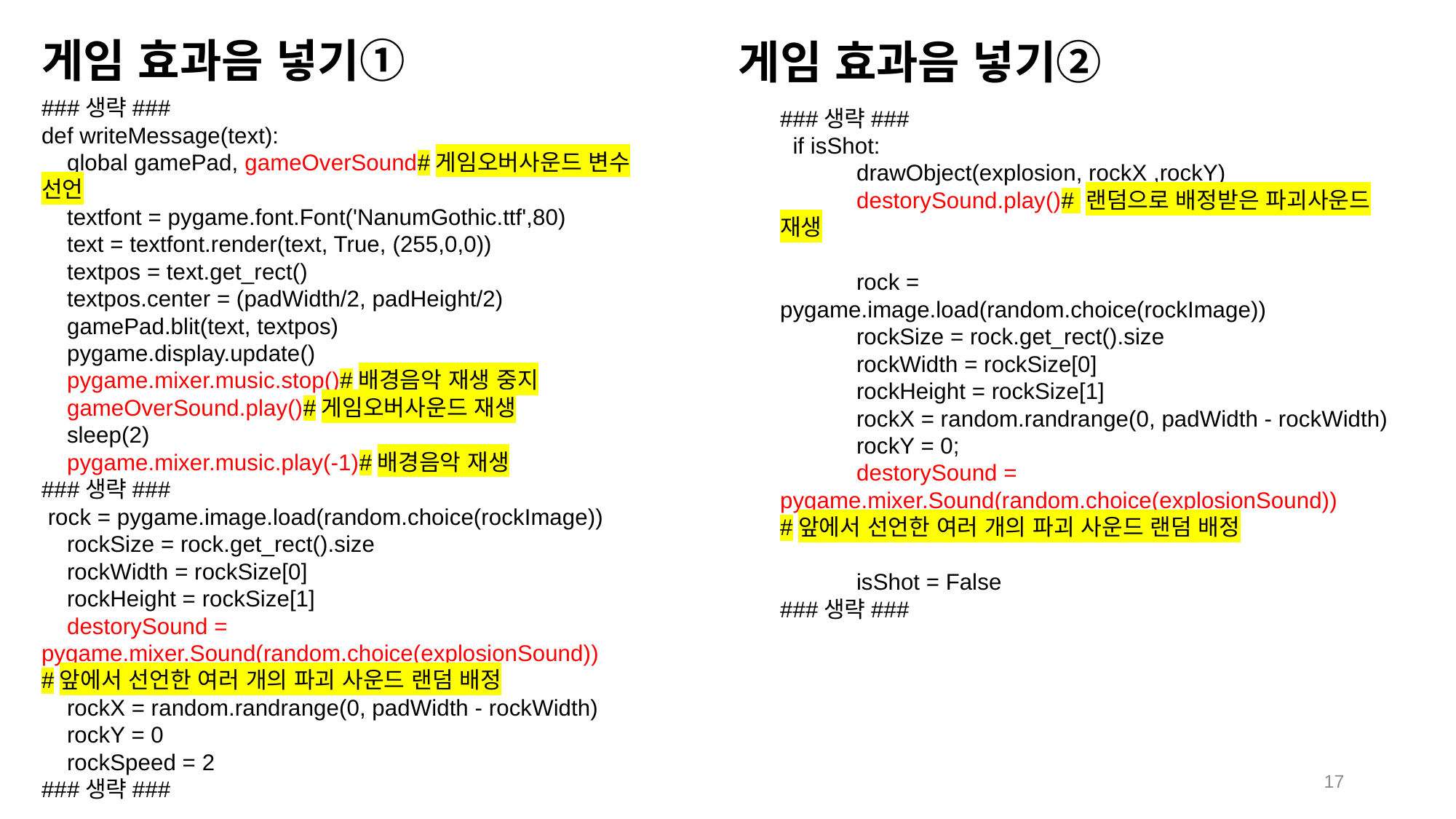

게임 효과음 넣기①
게임 효과음 넣기②
###생략###
def writeMessage(text):
    global gamePad, gameOverSound#게임오버사운드 변수 선언
    textfont = pygame.font.Font('NanumGothic.ttf',80)
    text = textfont.render(text, True, (255,0,0))
    textpos = text.get_rect()
    textpos.center = (padWidth/2, padHeight/2)
    gamePad.blit(text, textpos)
    pygame.display.update()
    pygame.mixer.music.stop()#배경음악 재생 중지
    gameOverSound.play()#게임오버사운드 재생
    sleep(2)
    pygame.mixer.music.play(-1)#배경음악 재생
###생략###
 rock = pygame.image.load(random.choice(rockImage))
    rockSize = rock.get_rect().size
    rockWidth = rockSize[0]
    rockHeight = rockSize[1]
    destorySound = pygame.mixer.Sound(random.choice(explosionSound))
#앞에서 선언한 여러 개의 파괴 사운드 랜덤 배정
    rockX = random.randrange(0, padWidth - rockWidth)
    rockY = 0
    rockSpeed = 2
###생략###

###생략###
  if isShot:
            drawObject(explosion, rockX ,rockY)
            destorySound.play()# 랜덤으로 배정받은 파괴사운드 재생

            rock = pygame.image.load(random.choice(rockImage))
            rockSize = rock.get_rect().size
            rockWidth = rockSize[0]
            rockHeight = rockSize[1]
            rockX = random.randrange(0, padWidth - rockWidth)
            rockY = 0;
            destorySound = pygame.mixer.Sound(random.choice(explosionSound))
#앞에서 선언한 여러 개의 파괴 사운드 랜덤 배정

            isShot = False
###생략###
17